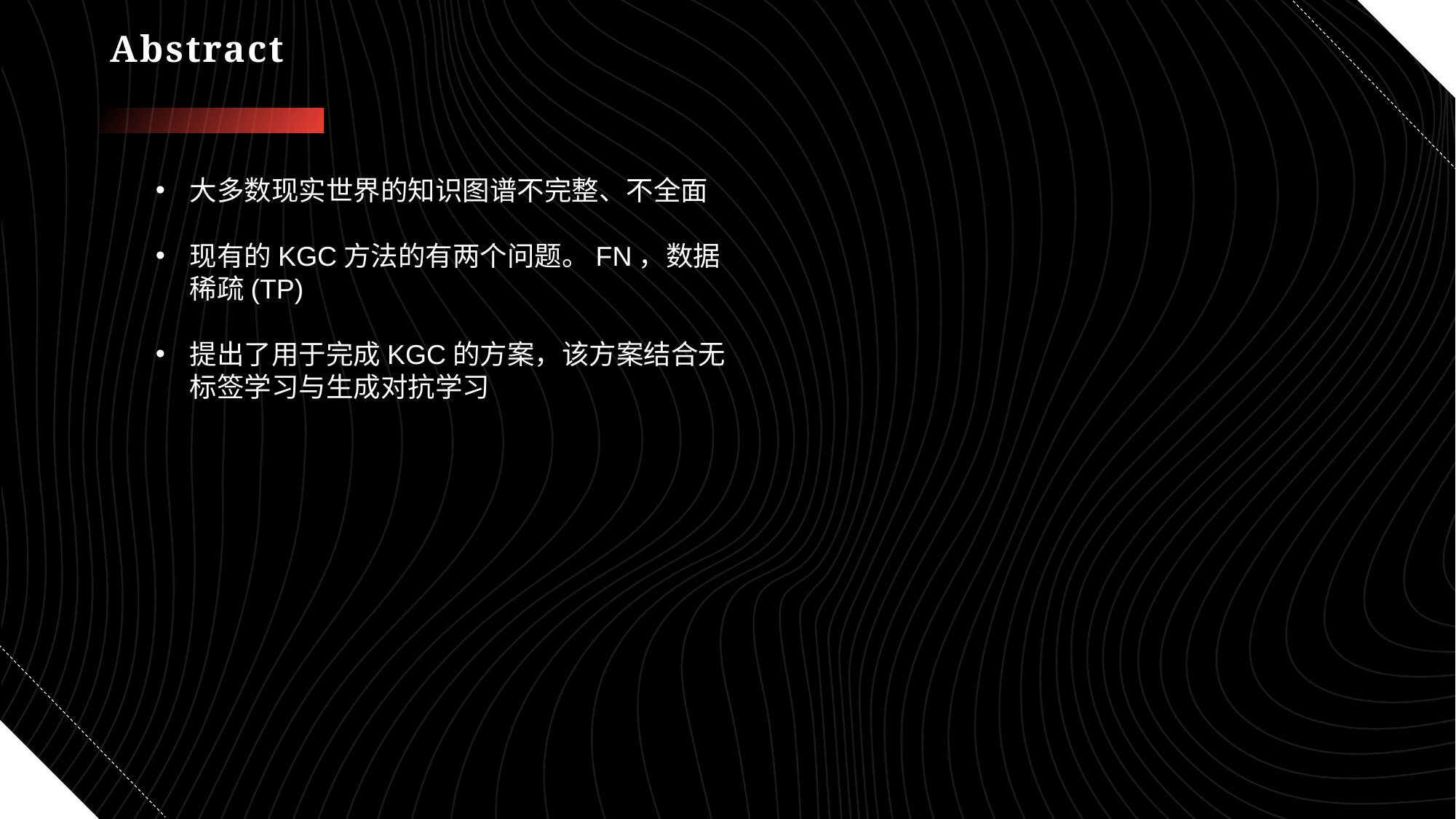

# Abstract
大多数现实世界的知识图谱不完整、不全面

现有的KGC方法的有两个问题。FN，数据稀疏(TP)

提出了用于完成KGC的方案，该方案结合无标签学习与生成对抗学习